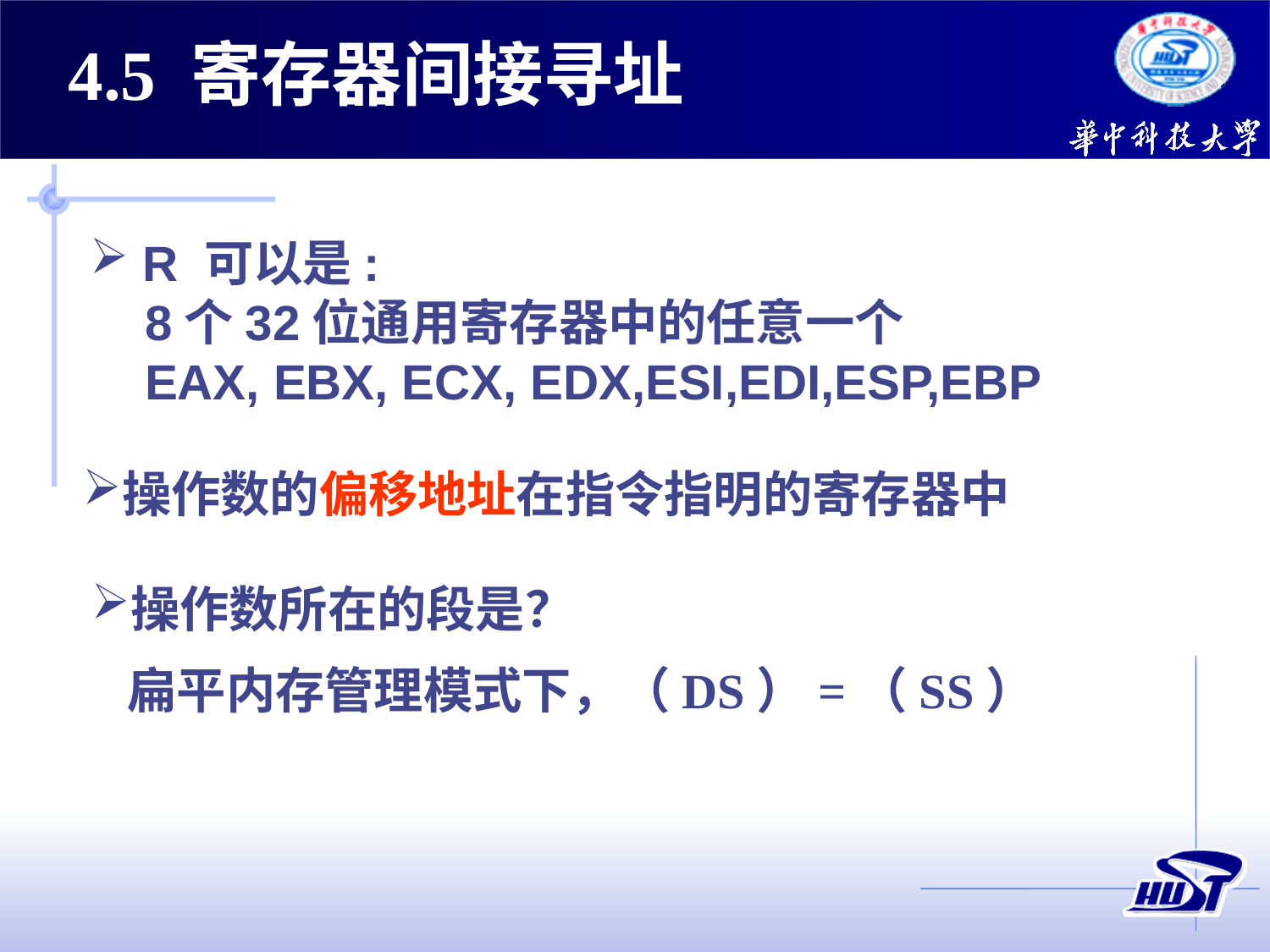

4.5 寄存器间接寻址
 R 可以是:
    8个32位通用寄存器中的任意一个
    EAX, EBX, ECX, EDX,ESI,EDI,ESP,EBP
操作数的偏移地址在指令指明的寄存器中
操作数所在的段是？
   扁平内存管理模式下，（DS）=（SS）